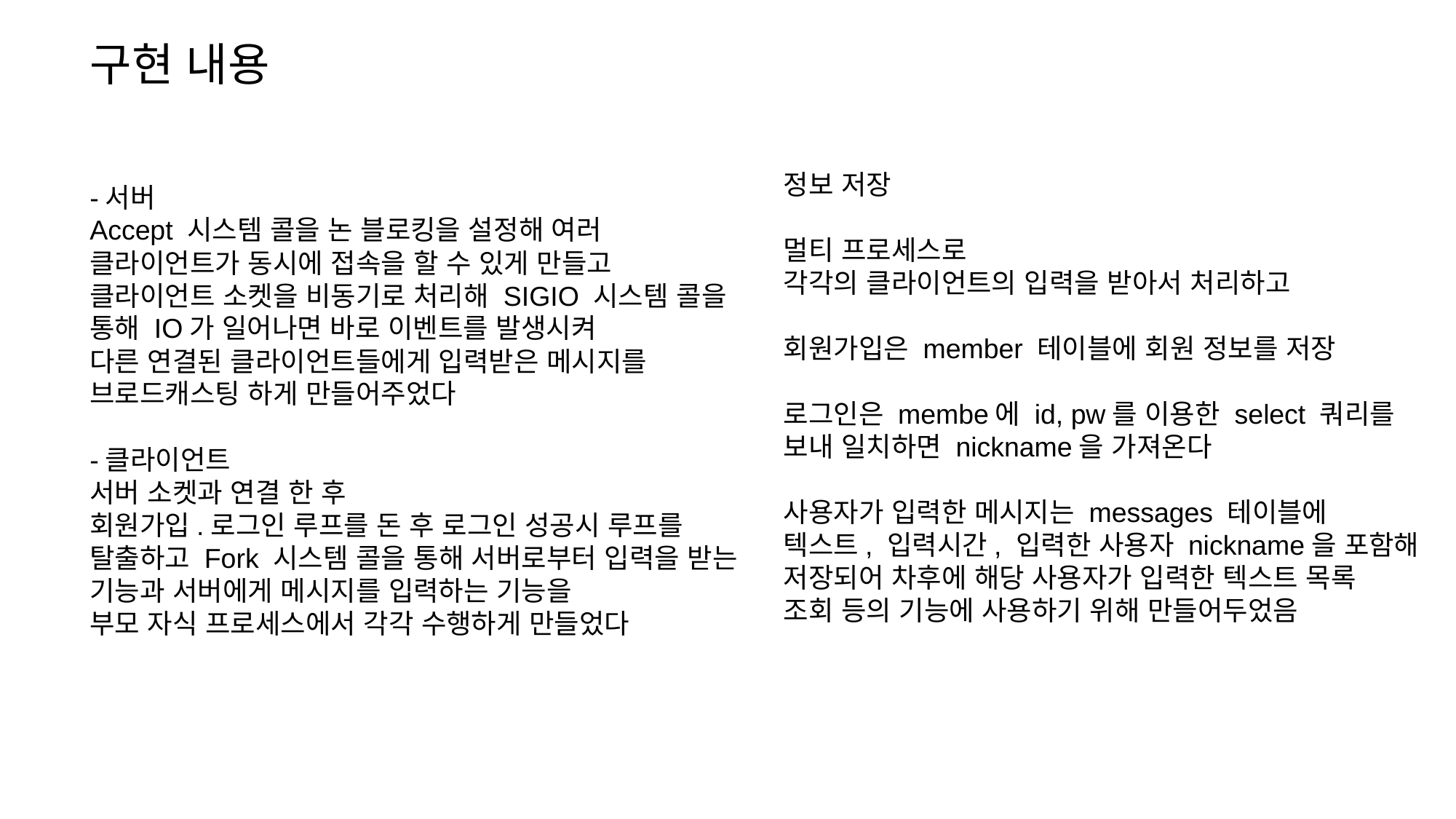

# 구현 내용
정보 저장

멀티 프로세스로
각각의 클라이언트의 입력을 받아서 처리하고

회원가입은 member 테이블에 회원 정보를 저장

로그인은 membe에 id, pw를 이용한 select 쿼리를
보내 일치하면 nickname을 가져온다

사용자가 입력한 메시지는 messages 테이블에
텍스트, 입력시간, 입력한 사용자 nickname을 포함해
저장되어 차후에 해당 사용자가 입력한 텍스트 목록
조회 등의 기능에 사용하기 위해 만들어두었음

-서버
Accept 시스템 콜을 논 블로킹을 설정해 여러 클라이언트가 동시에 접속을 할 수 있게 만들고
클라이언트 소켓을 비동기로 처리해 SIGIO 시스템 콜을 통해 IO가 일어나면 바로 이벤트를 발생시켜
다른 연결된 클라이언트들에게 입력받은 메시지를 브로드캐스팅 하게 만들어주었다

-클라이언트
서버 소켓과 연결 한 후
회원가입.로그인 루프를 돈 후 로그인 성공시 루프를 탈출하고 Fork 시스템 콜을 통해 서버로부터 입력을 받는 기능과 서버에게 메시지를 입력하는 기능을
부모 자식 프로세스에서 각각 수행하게 만들었다